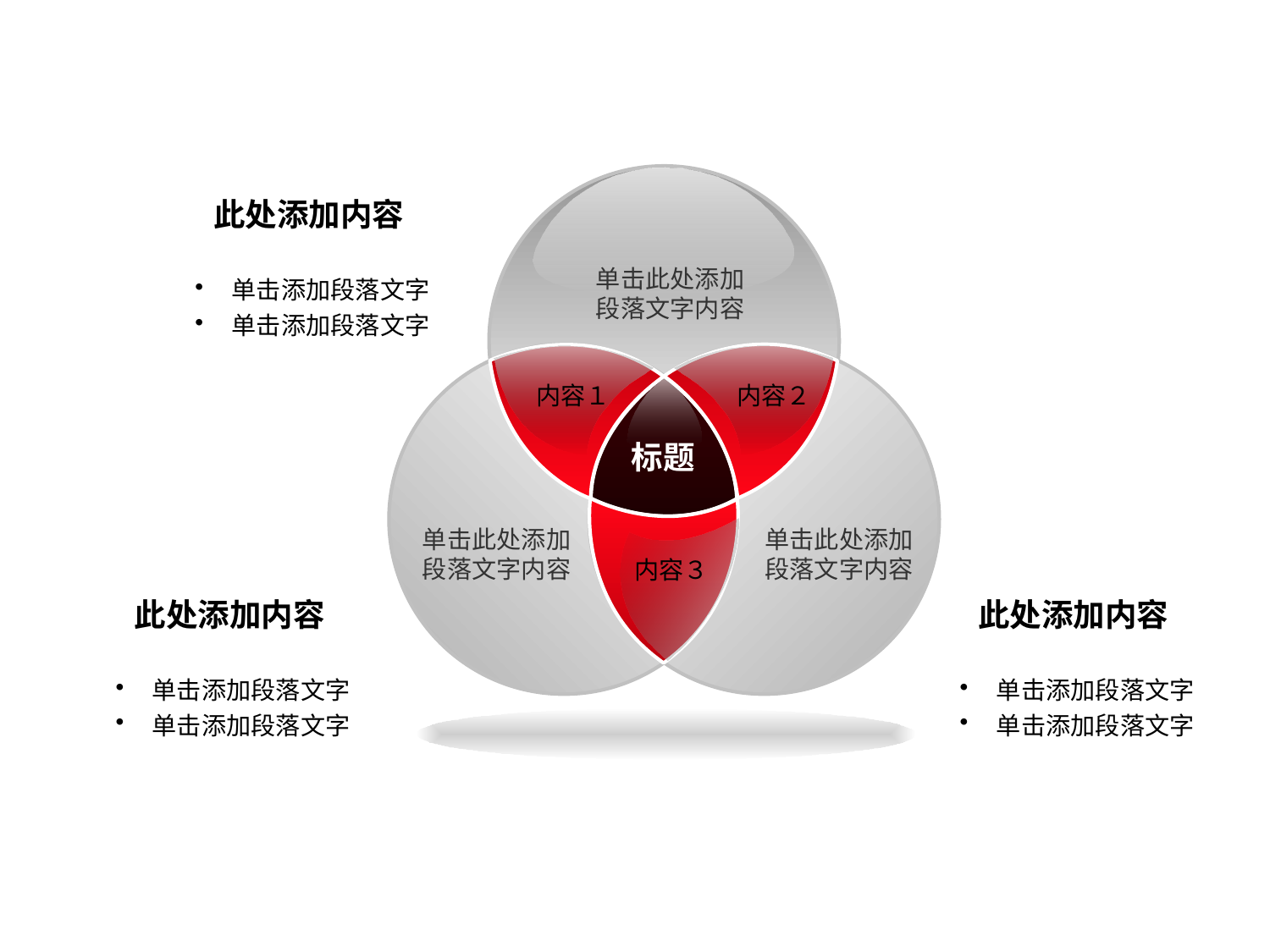

此处添加内容
单击此处添加段落文字内容
单击添加段落文字
单击添加段落文字

内容１
内容２

标题

单击此处添加段落文字内容
单击此处添加段落文字内容
内容３
此处添加内容
此处添加内容
单击添加段落文字
单击添加段落文字
单击添加段落文字
单击添加段落文字